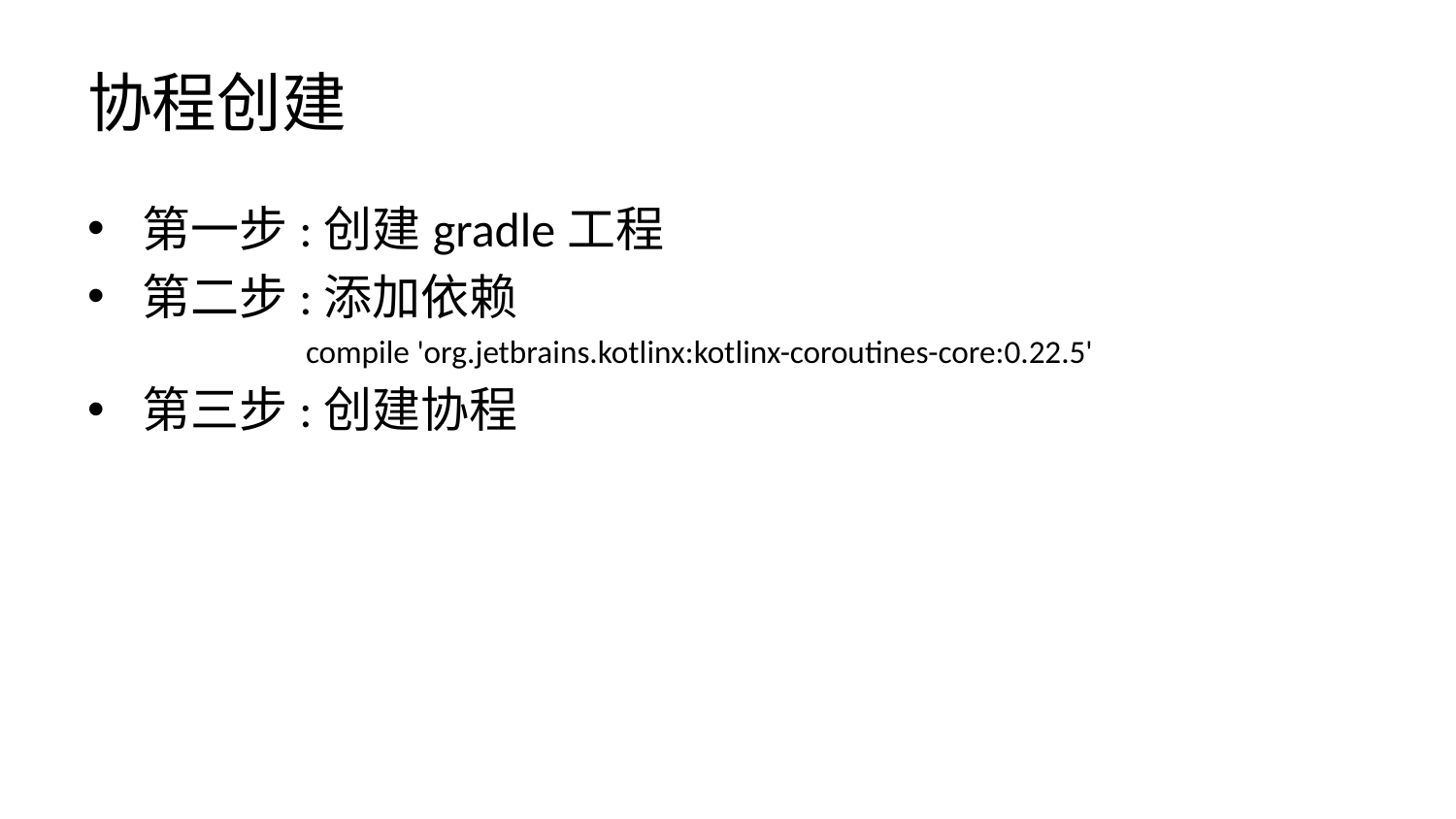

# 协程创建
第一步:创建gradle工程
第二步:添加依赖
	     compile 'org.jetbrains.kotlinx:kotlinx-coroutines-core:0.22.5'
第三步:创建协程